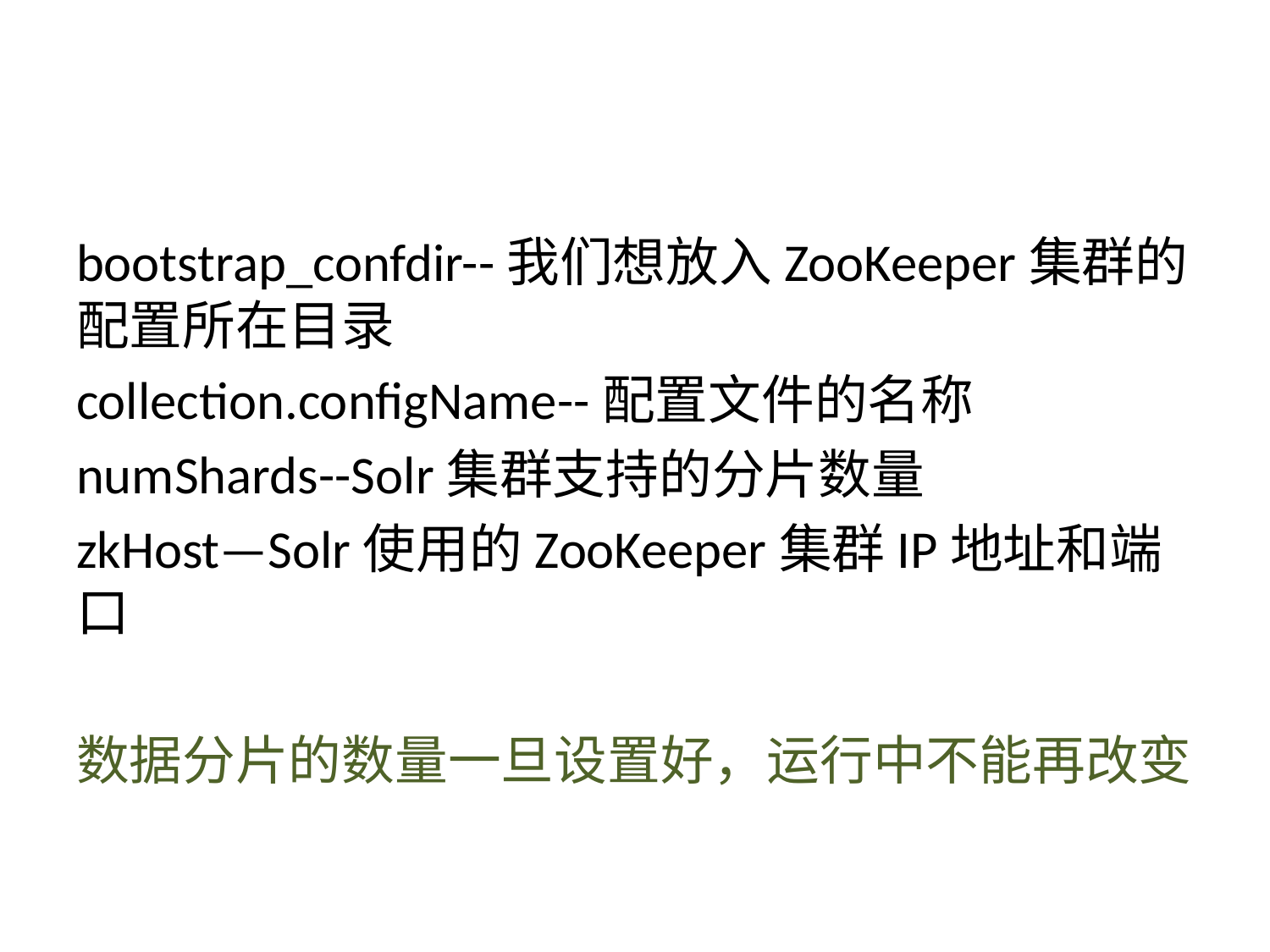

#
bootstrap_confdir--我们想放入ZooKeeper集群的配置所在目录
collection.configName--配置文件的名称
numShards--Solr集群支持的分片数量
zkHost—Solr使用的ZooKeeper集群IP地址和端口

数据分片的数量一旦设置好，运行中不能再改变